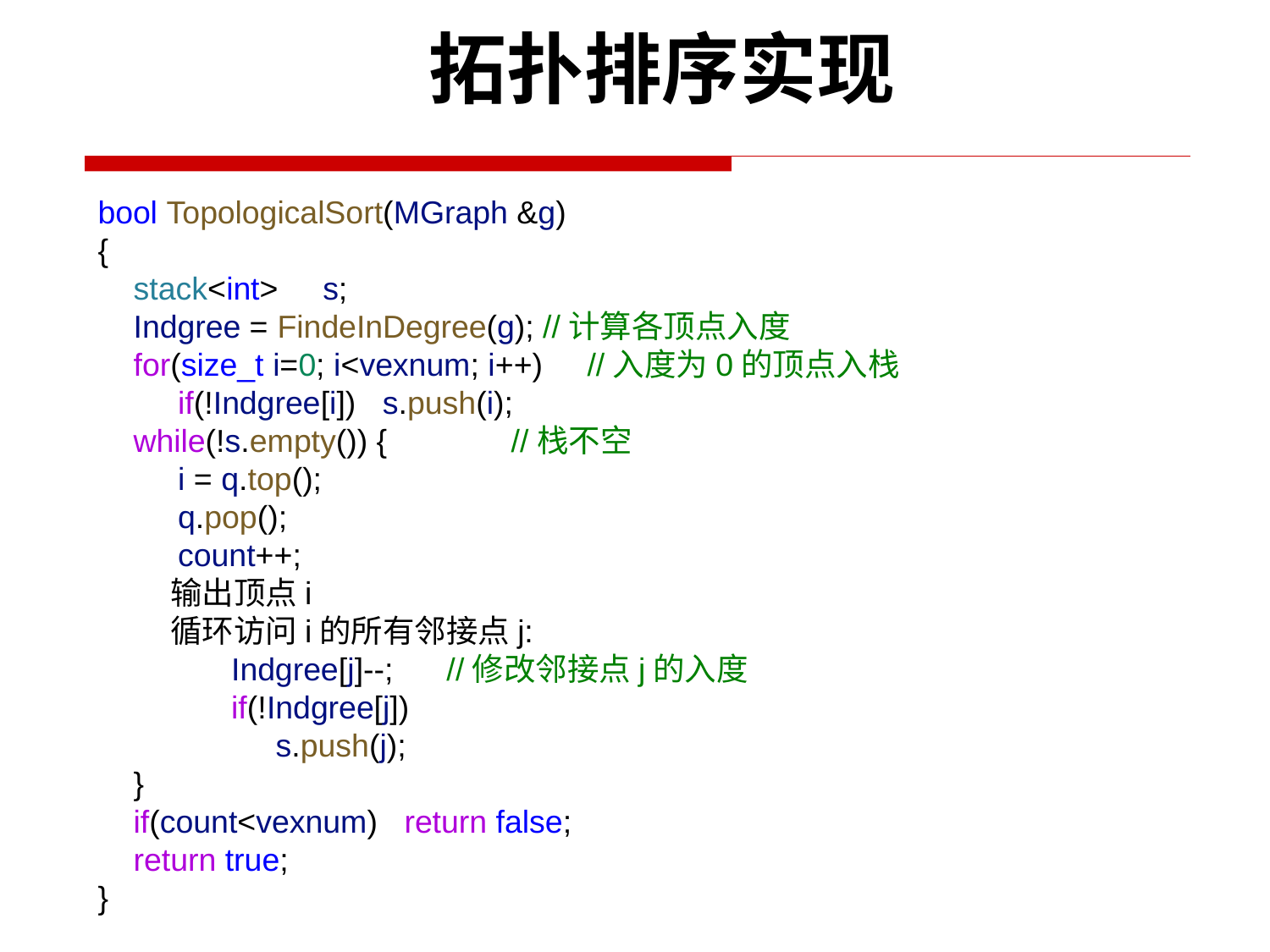

拓扑排序实现
bool TopologicalSort(MGraph &g)
{
    stack<int>     s;
    Indgree = FindeInDegree(g); //计算各顶点入度
    for(size_t i=0; i<vexnum; i++)     //入度为0的顶点入栈
         if(!Indgree[i])   s.push(i);
    while(!s.empty()) {              //栈不空
         i = q.top();
         q.pop();
         count++;
         输出顶点i
         循环访问i的所有邻接点j:
               Indgree[j]--;      //修改邻接点j的入度
               if(!Indgree[j])
                    s.push(j);
    }
    if(count<vexnum)   return false;
    return true;
}